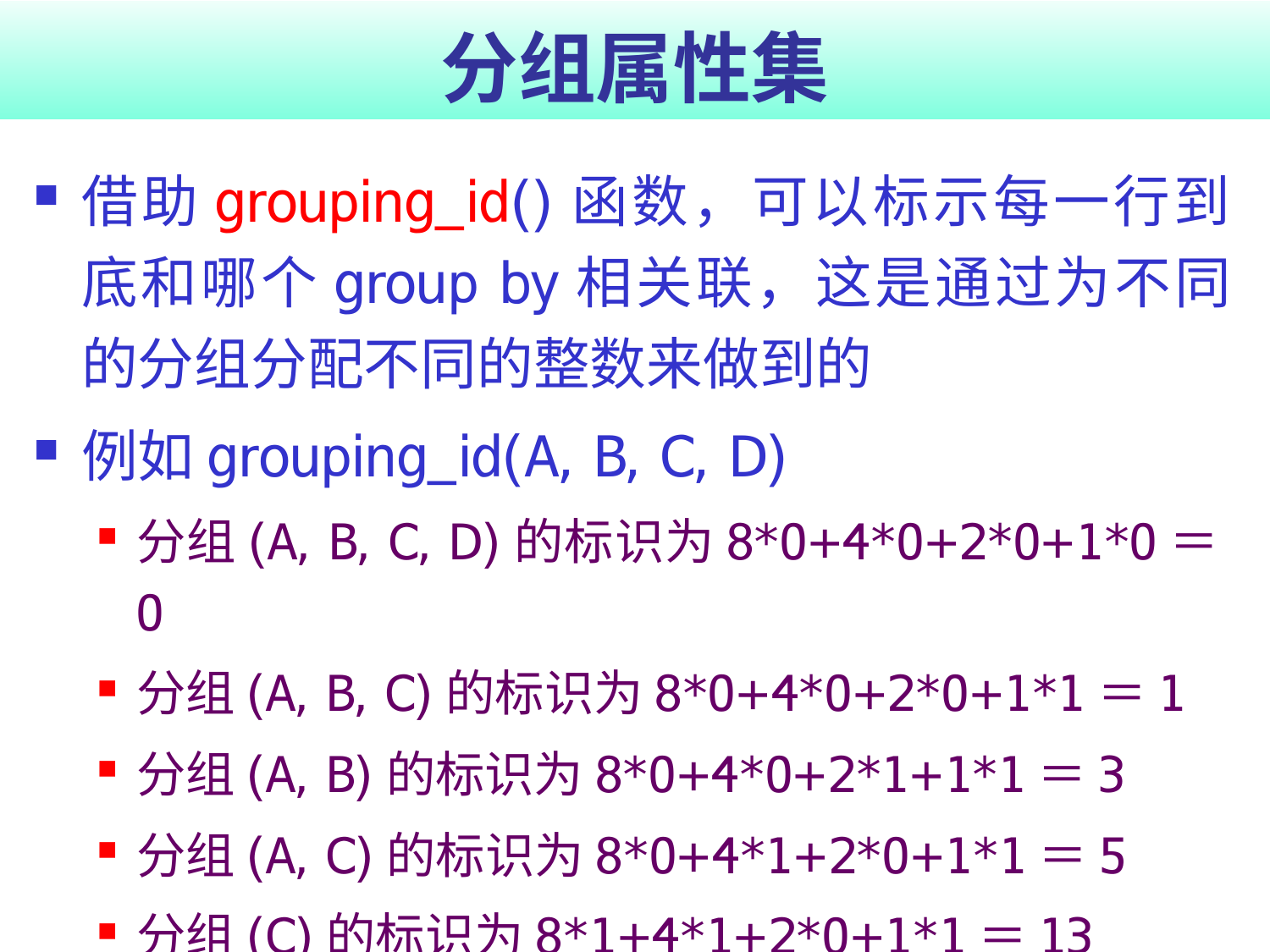

# 分组属性集
借助grouping_id()函数，可以标示每一行到底和哪个group by相关联，这是通过为不同的分组分配不同的整数来做到的
例如grouping_id(A, B, C, D)
分组(A, B, C, D)的标识为8*0+4*0+2*0+1*0＝0
分组(A, B, C)的标识为8*0+4*0+2*0+1*1＝1
分组(A, B)的标识为8*0+4*0+2*1+1*1＝3
分组(A, C)的标识为8*0+4*1+2*0+1*1＝5
分组(C)的标识为8*1+4*1+2*0+1*1＝13